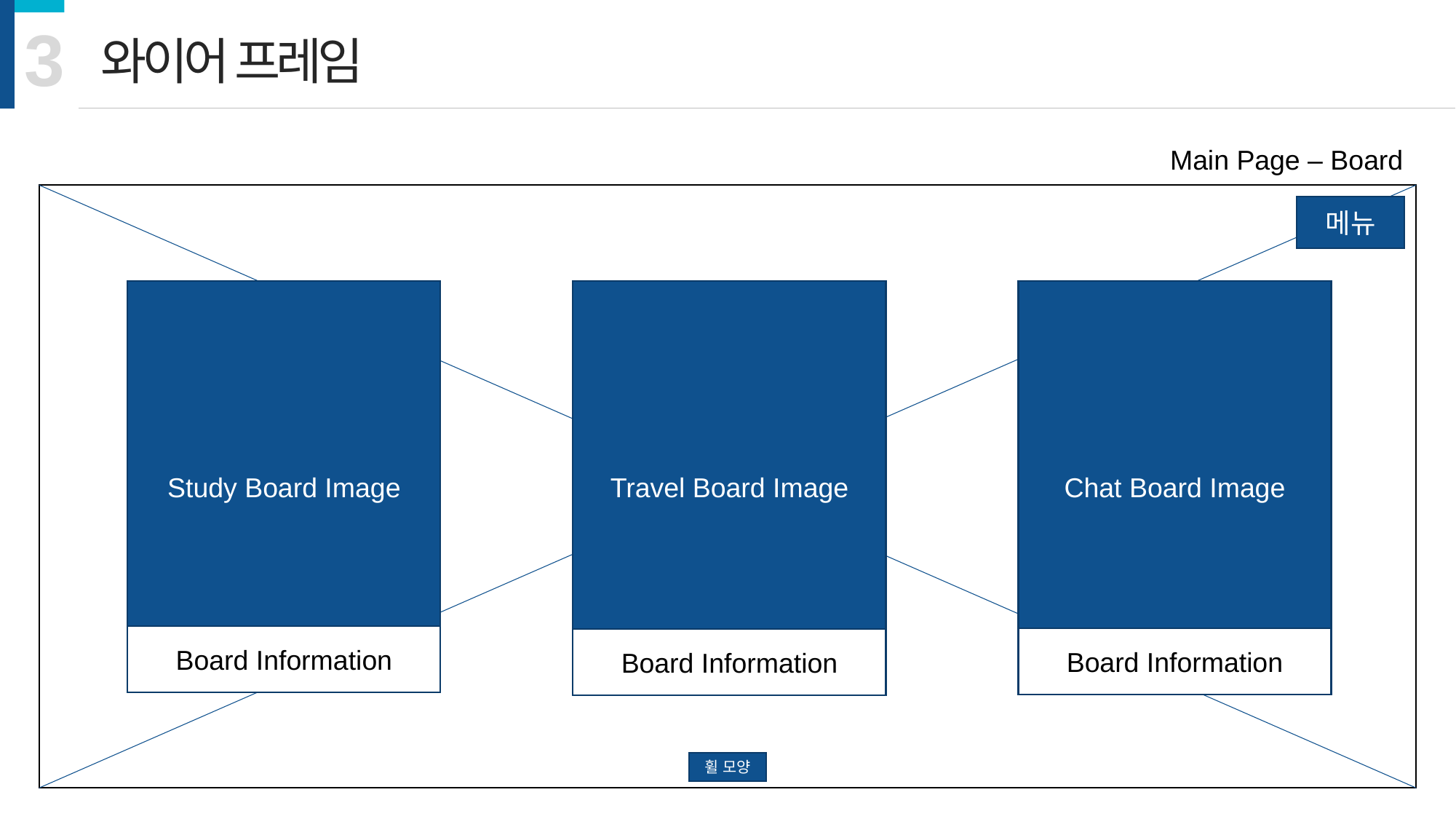

3
와이어 프레임
Main Page – Board

메뉴
Study Board Image
Travel Board Image
Chat Board Image
Board Information
Board Information
Board Information
휠 모양